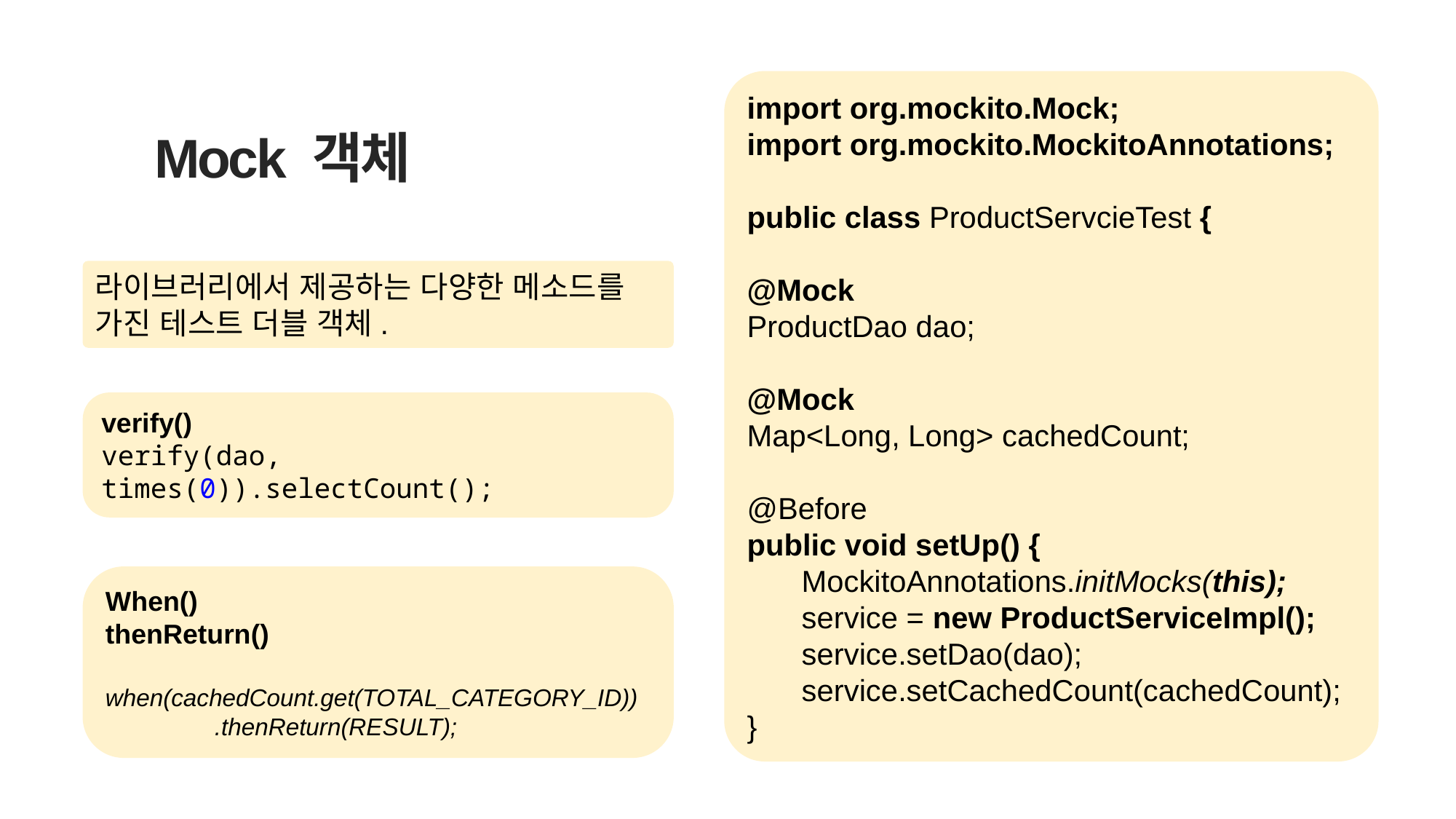

import org.mockito.Mock;
import org.mockito.MockitoAnnotations;

public class ProductServcieTest {

@Mock
ProductDao dao;

@Mock
Map<Long, Long> cachedCount;

@Before
public void setUp() {
MockitoAnnotations.initMocks(this);
service = new ProductServiceImpl();
service.setDao(dao);
service.setCachedCount(cachedCount);
}
Mock 객체
라이브러리에서 제공하는 다양한 메소드를 가진 테스트 더블 객체.
verify()
verify(dao, times(0)).selectCount();
When()
thenReturn()

when(cachedCount.get(TOTAL_CATEGORY_ID))	.thenReturn(RESULT);